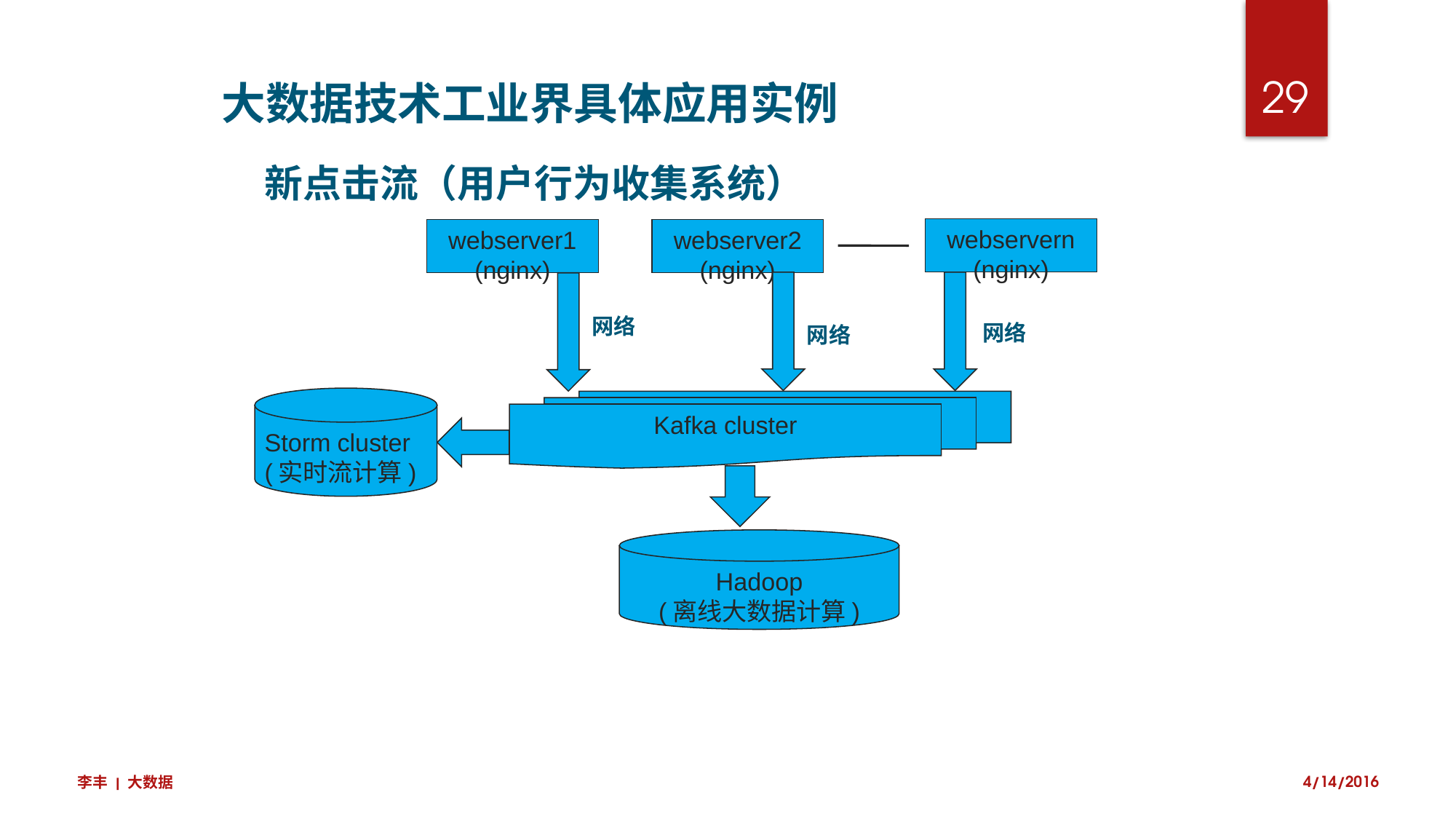

29
大数据技术工业界具体应用实例

新点击流（用户行为收集系统）

webservern
(nginx)
webserver1
(nginx)
webserver2
(nginx)

网络
网络
网络
Storm cluster
(实时流计算)
Kafka cluster

Hadoop
(离线大数据计算)
李丰 | 大数据
4/14/2016